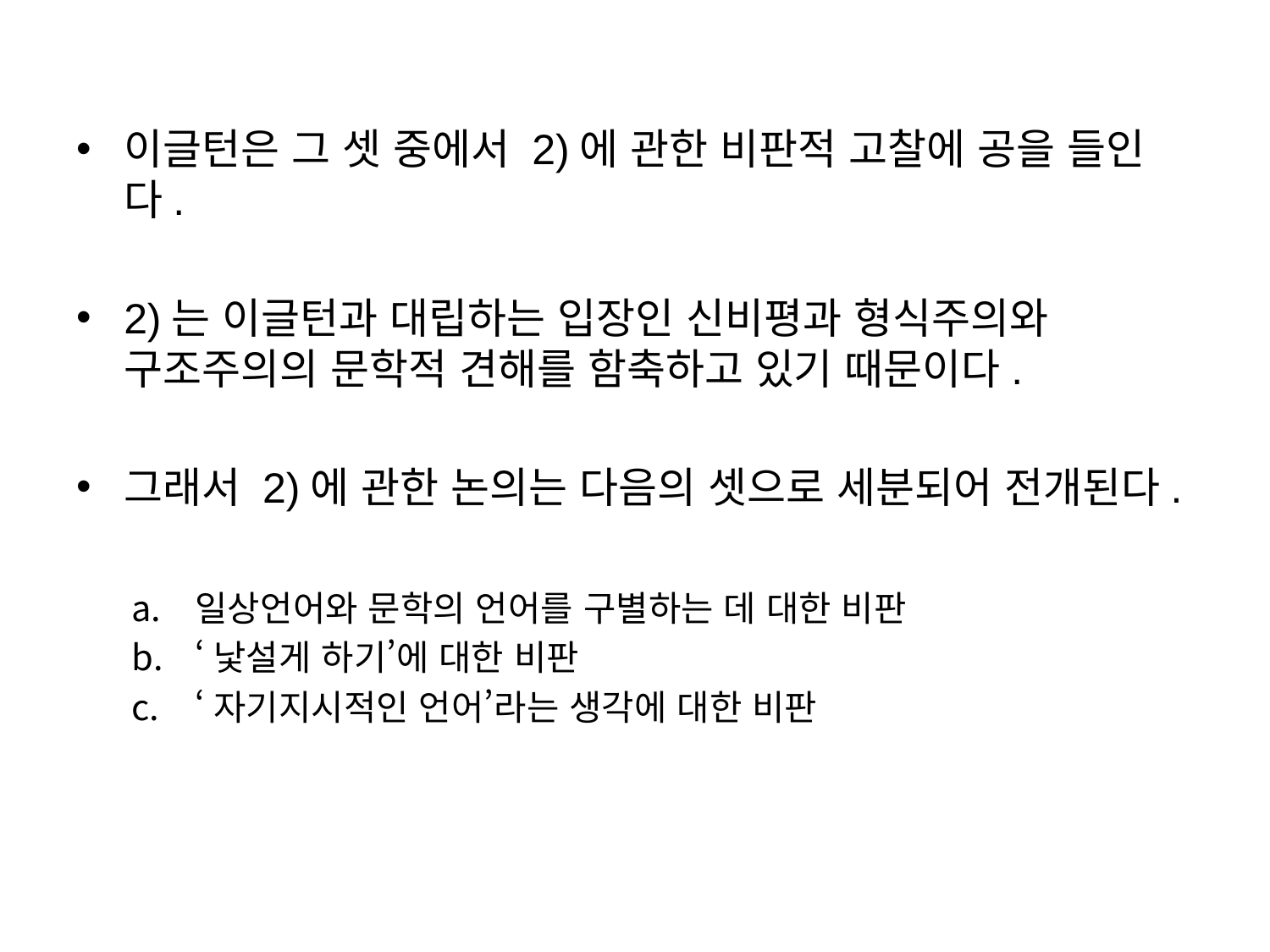

이글턴은 그 셋 중에서 2)에 관한 비판적 고찰에 공을 들인다.

2)는 이글턴과 대립하는 입장인 신비평과 형식주의와 구조주의의 문학적 견해를 함축하고 있기 때문이다.

그래서 2)에 관한 논의는 다음의 셋으로 세분되어 전개된다.

일상언어와 문학의 언어를 구별하는 데 대한 비판
‘낯설게 하기’에 대한 비판
‘자기지시적인 언어’라는 생각에 대한 비판